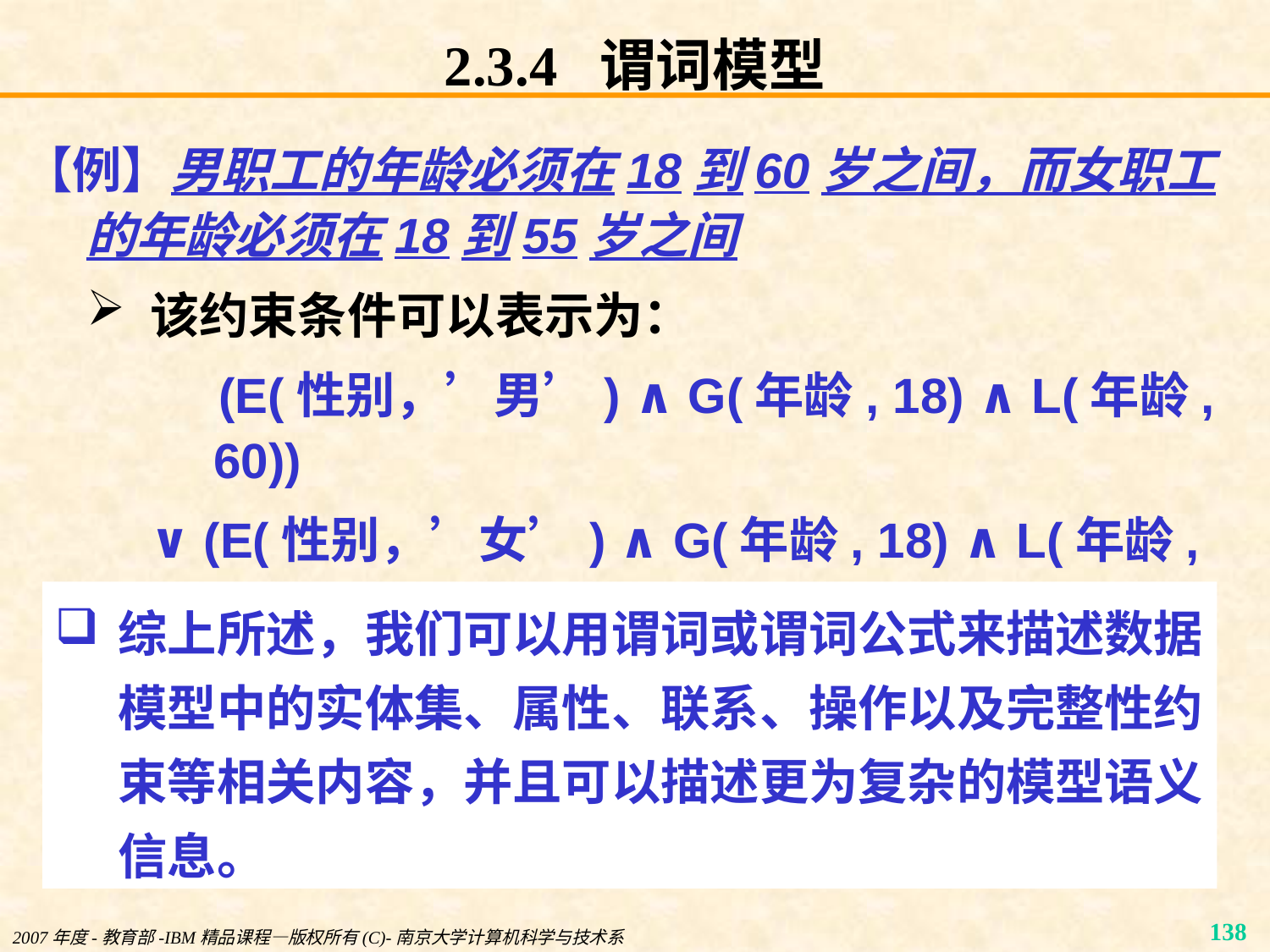

# 2.3.4  谓词模型
【例】男职工的年龄必须在18到60岁之间，而女职工的年龄必须在18到55岁之间
该约束条件可以表示为：
     (E(性别，’男’) ∧ G(年龄, 18) ∧ L(年龄, 60))
∨ (E(性别，’女’) ∧ G(年龄, 18) ∧ L(年龄, 55))
综上所述，我们可以用谓词或谓词公式来描述数据模型中的实体集、属性、联系、操作以及完整性约束等相关内容，并且可以描述更为复杂的模型语义信息。
138
2007年度-教育部-IBM精品课程—版权所有(C)-南京大学计算机科学与技术系